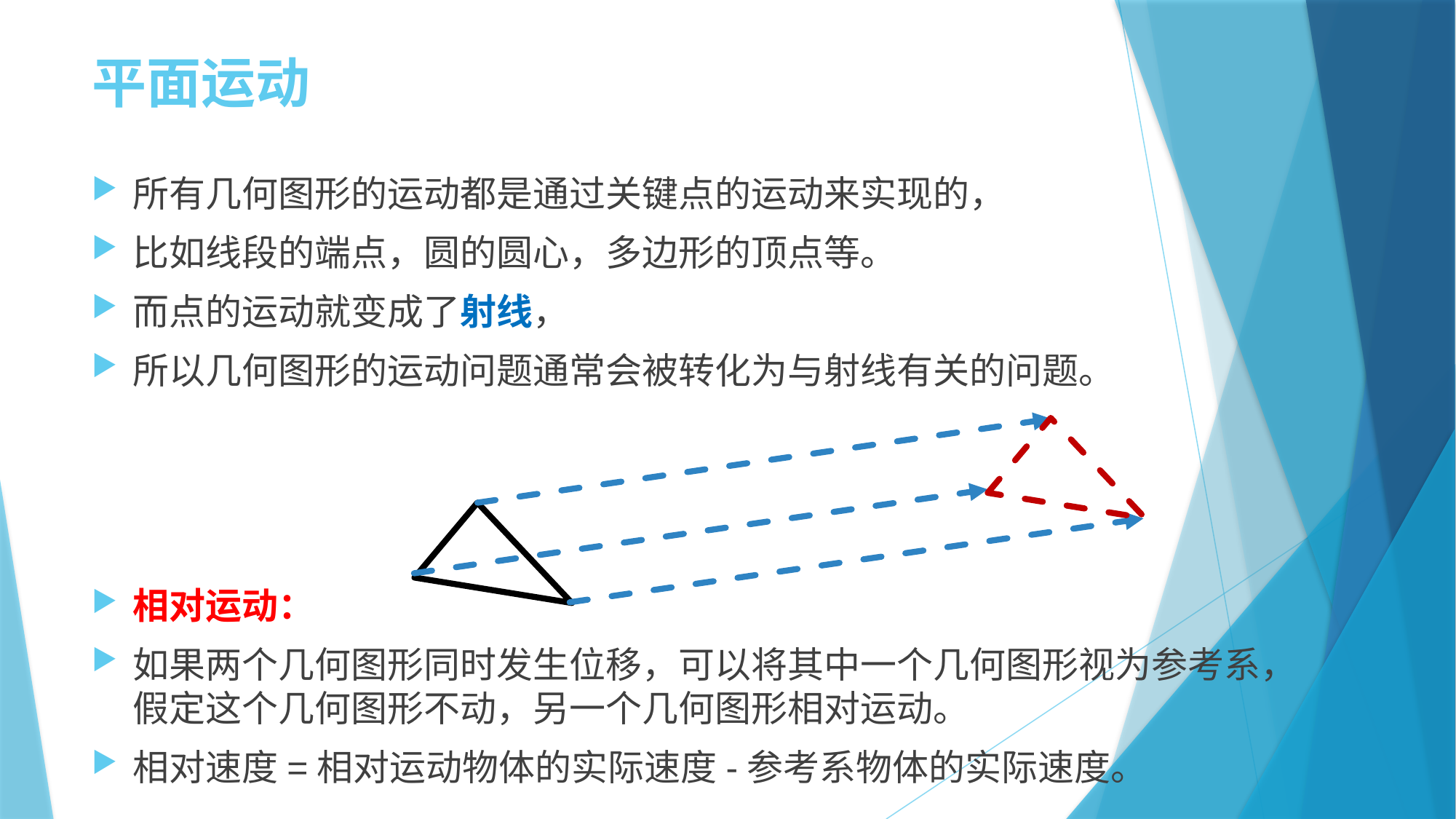

# 平面运动
所有几何图形的运动都是通过关键点的运动来实现的，
比如线段的端点，圆的圆心，多边形的顶点等。
而点的运动就变成了射线，
所以几何图形的运动问题通常会被转化为与射线有关的问题。

相对运动：
如果两个几何图形同时发生位移，可以将其中一个几何图形视为参考系，假定这个几何图形不动，另一个几何图形相对运动。
相对速度=相对运动物体的实际速度-参考系物体的实际速度。